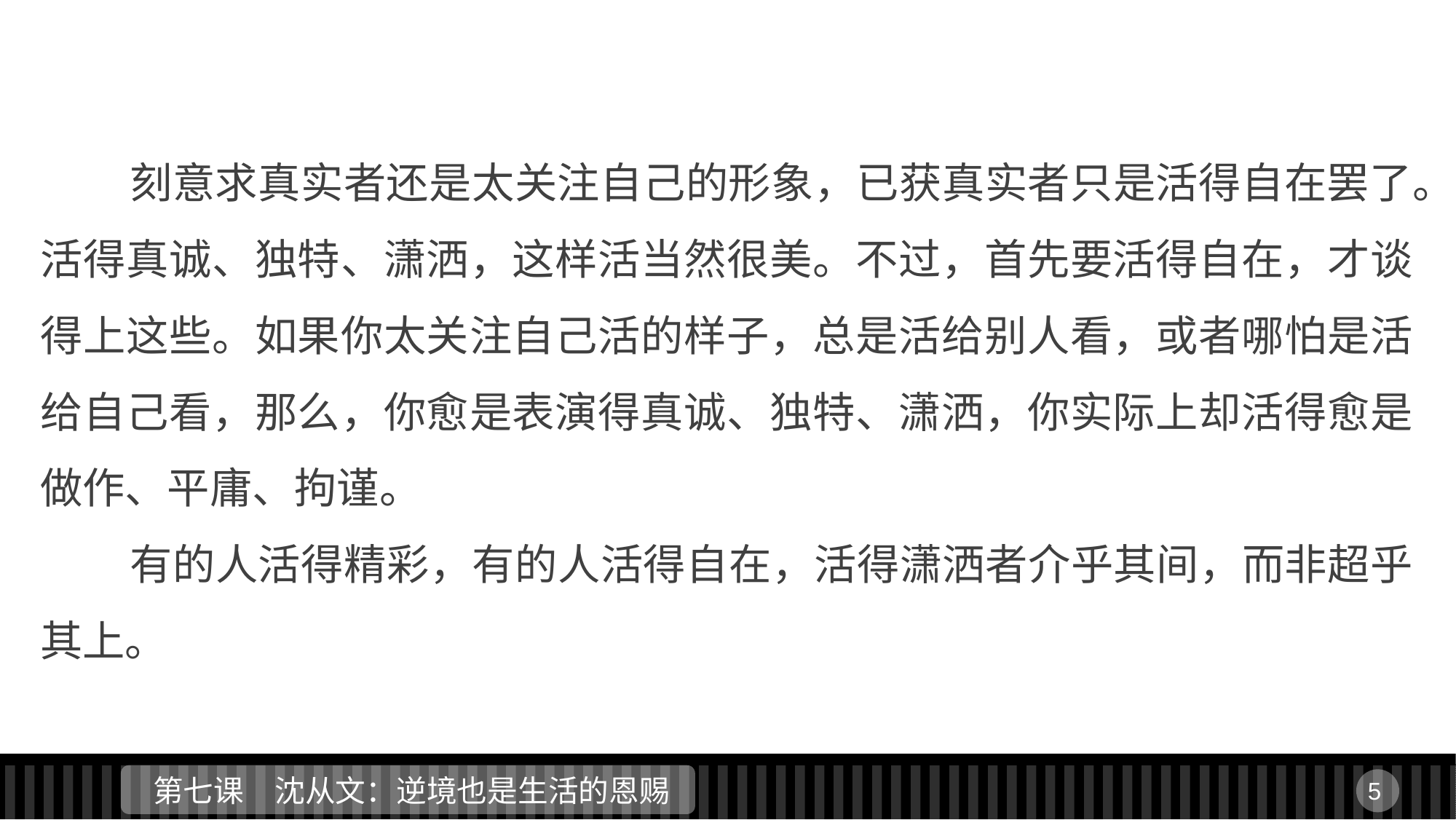

刻意求真实者还是太关注自己的形象，已获真实者只是活得自在罢了。
活得真诚、独特、潇洒，这样活当然很美。不过，首先要活得自在，才谈得上这些。如果你太关注自己活的样子，总是活给别人看，或者哪怕是活给自己看，那么，你愈是表演得真诚、独特、潇洒，你实际上却活得愈是做作、平庸、拘谨。
        有的人活得精彩，有的人活得自在，活得潇洒者介乎其间，而非超乎其上。